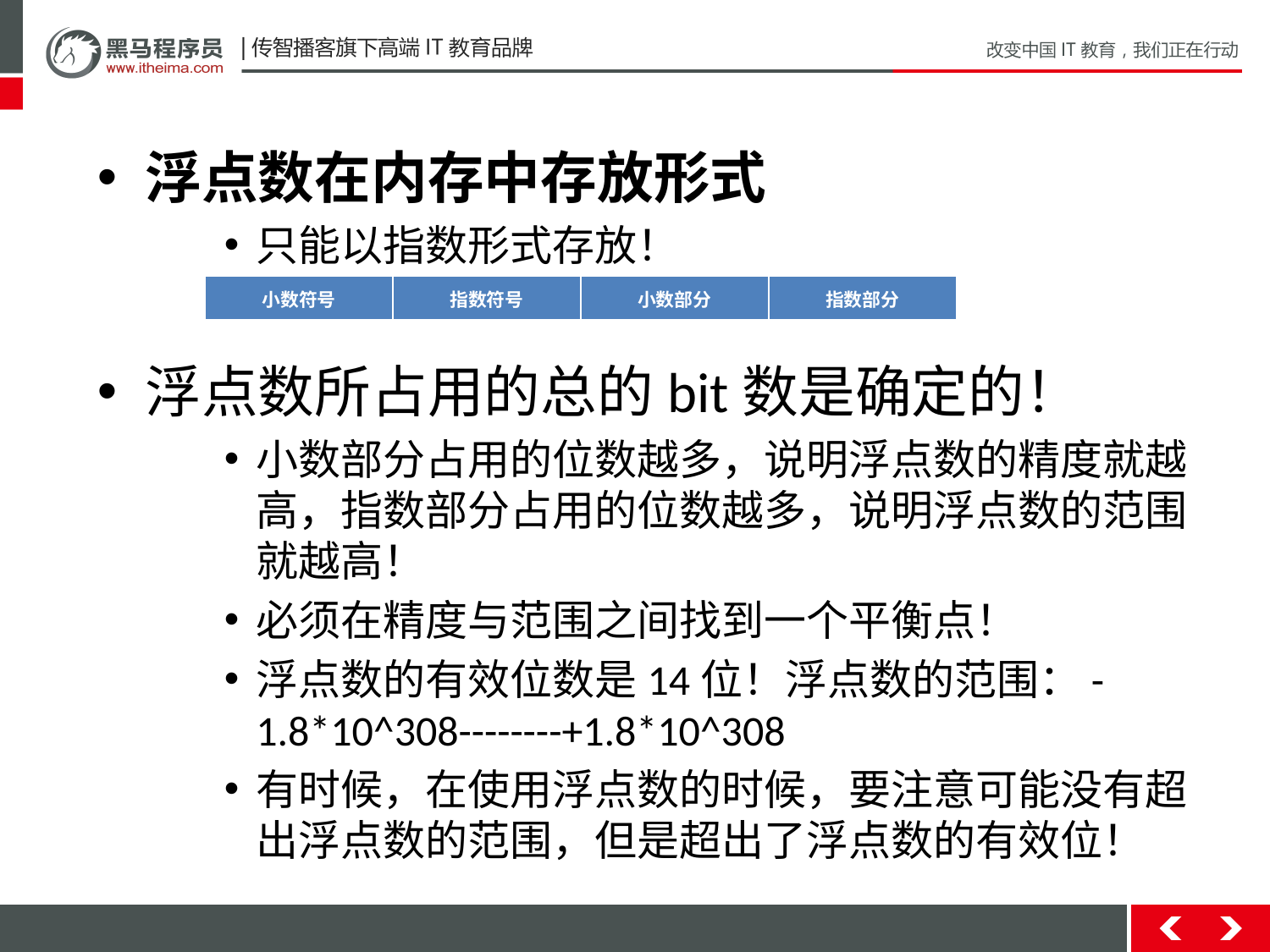

浮点数在内存中存放形式
只能以指数形式存放！

浮点数所占用的总的bit数是确定的！
小数部分占用的位数越多，说明浮点数的精度就越高，指数部分占用的位数越多，说明浮点数的范围就越高！
必须在精度与范围之间找到一个平衡点！
浮点数的有效位数是14位！浮点数的范围：-1.8*10^308--------+1.8*10^308
有时候，在使用浮点数的时候，要注意可能没有超出浮点数的范围，但是超出了浮点数的有效位！

| 小数符号 | 指数符号 | 小数部分 | 指数部分 |
| --- | --- | --- | --- |